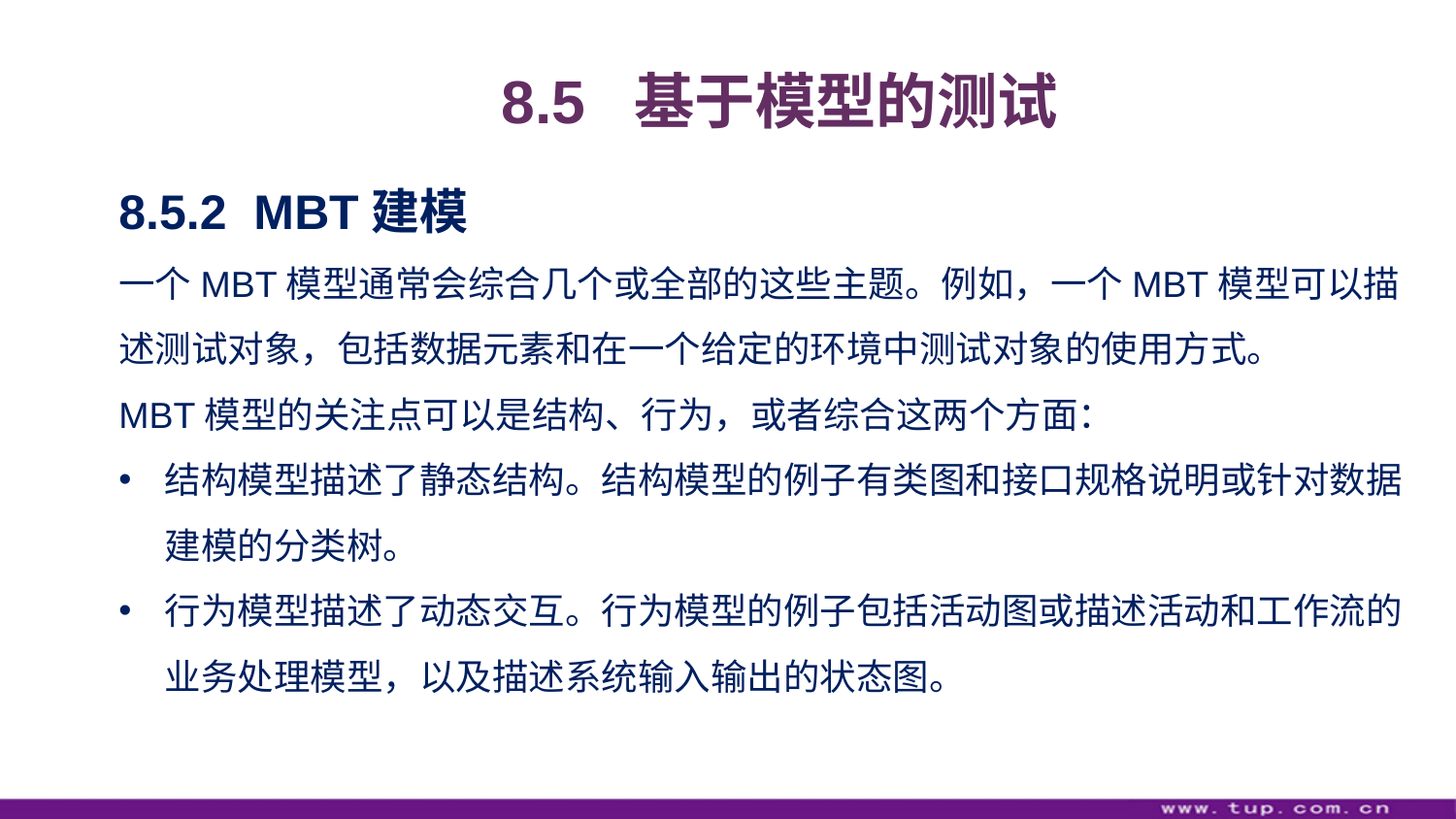

8.5  基于模型的测试

8.5.2  MBT建模
一个MBT模型通常会综合几个或全部的这些主题。例如，一个MBT模型可以描述测试对象，包括数据元素和在一个给定的环境中测试对象的使用方式。
MBT模型的关注点可以是结构、行为，或者综合这两个方面：
结构模型描述了静态结构。结构模型的例子有类图和接口规格说明或针对数据建模的分类树。
行为模型描述了动态交互。行为模型的例子包括活动图或描述活动和工作流的业务处理模型，以及描述系统输入输出的状态图。